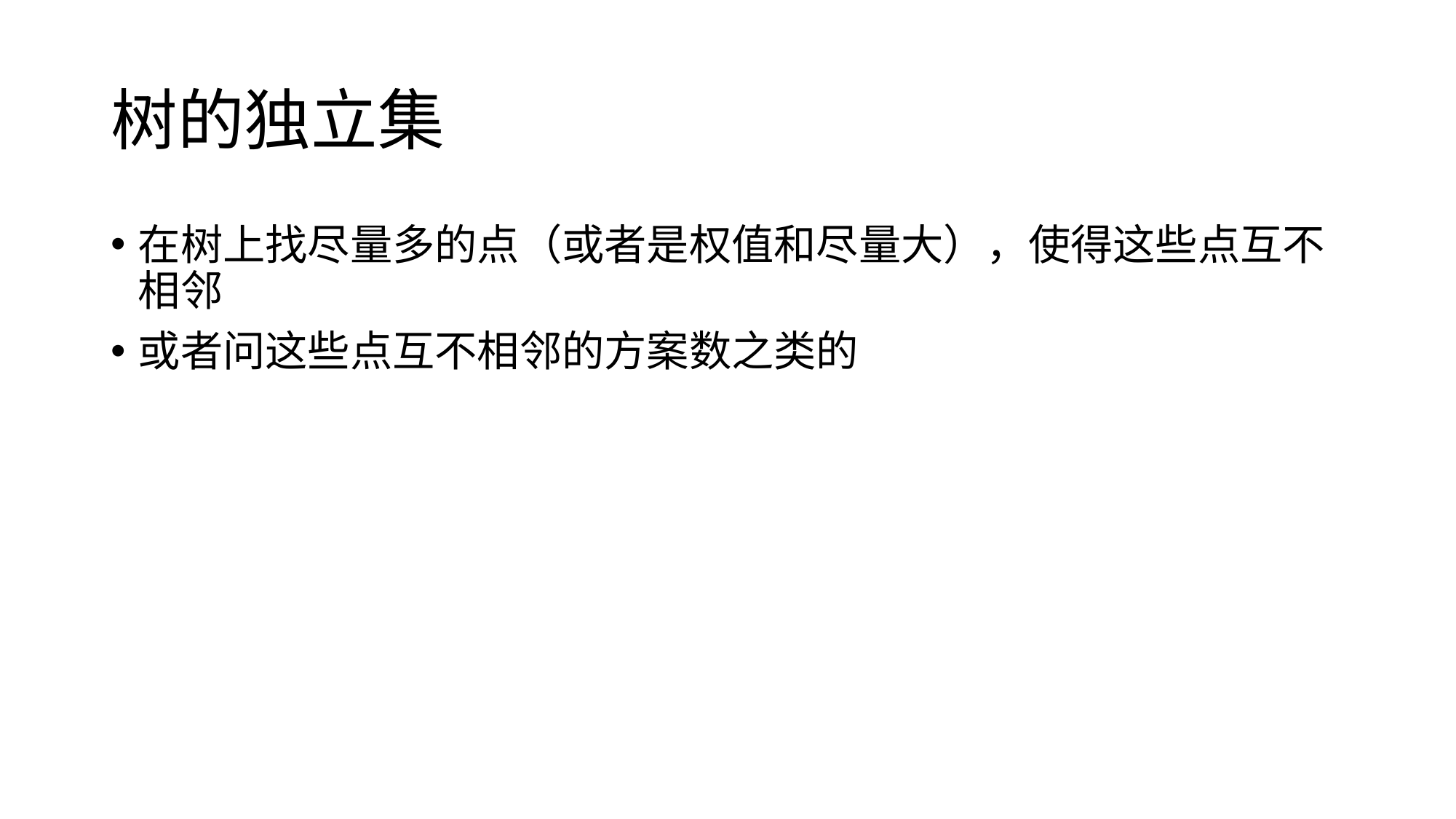

# 树的独立集
在树上找尽量多的点（或者是权值和尽量大），使得这些点互不相邻
或者问这些点互不相邻的方案数之类的